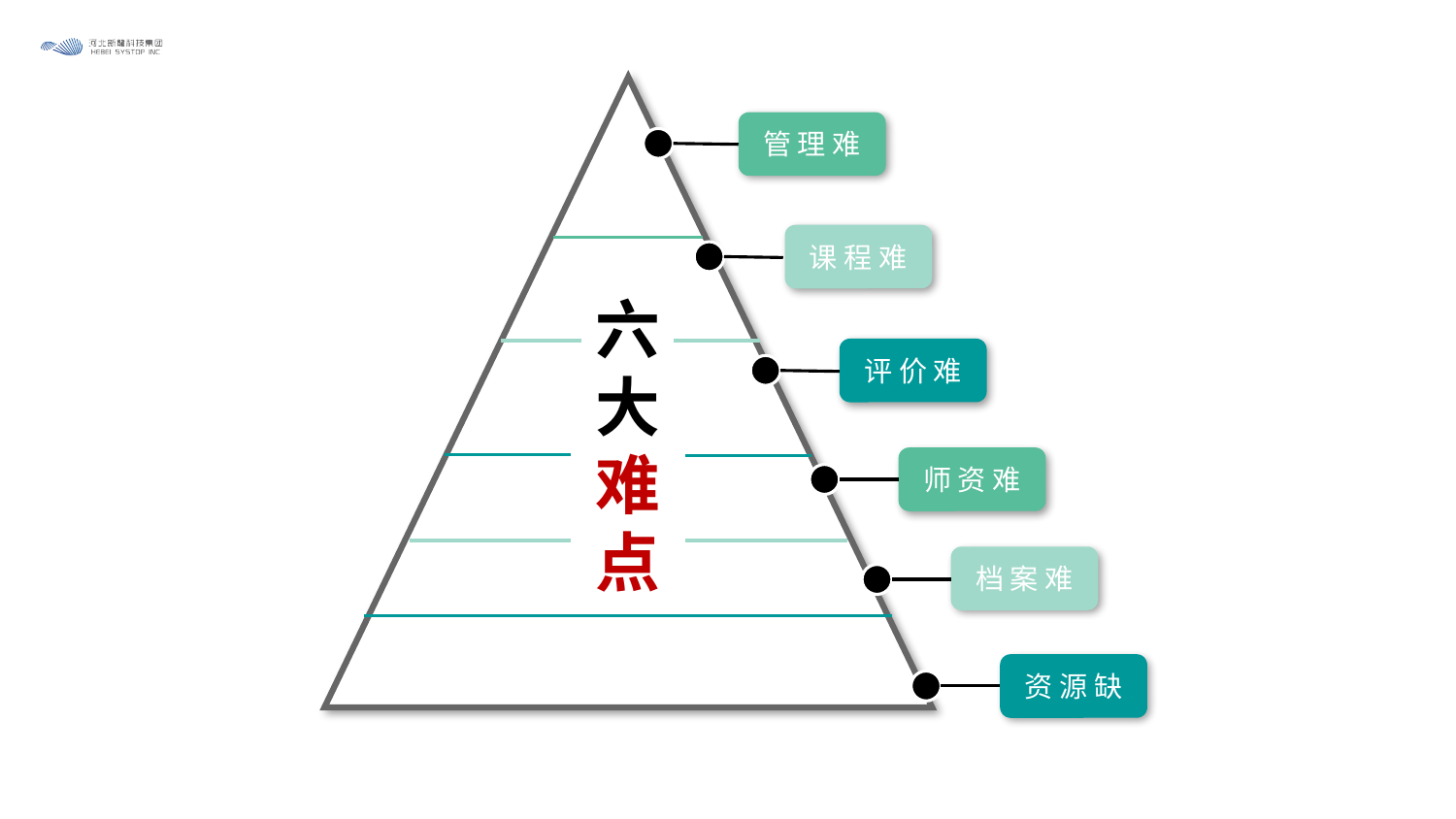

管 理 难

课 程 难

六大难点
评 价 难

师 资 难

档 案 难

资 源 缺